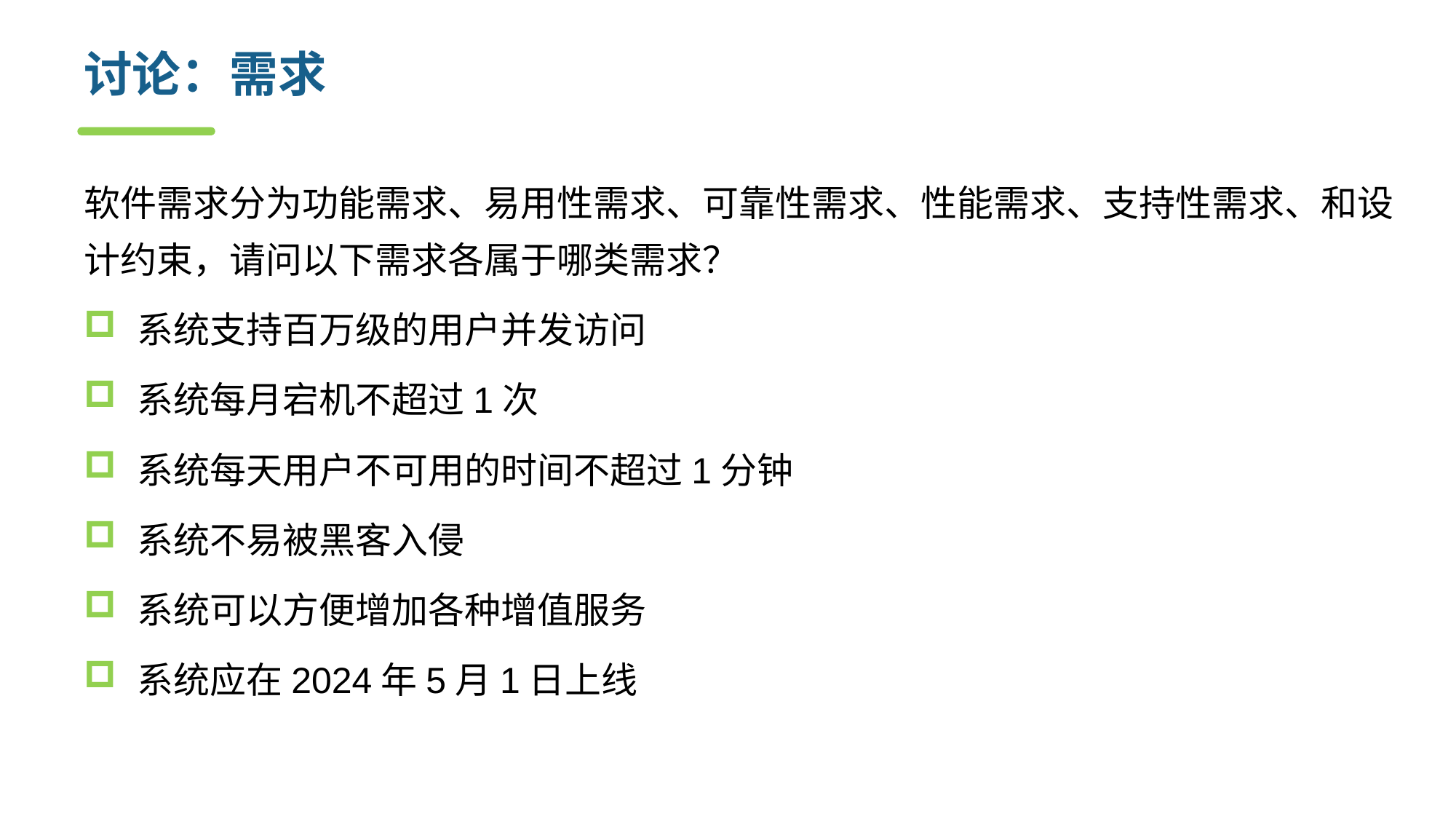

# 讨论：需求
软件需求分为功能需求、易用性需求、可靠性需求、性能需求、支持性需求、和设计约束，请问以下需求各属于哪类需求？
系统支持百万级的用户并发访问
系统每月宕机不超过1次
系统每天用户不可用的时间不超过1分钟
系统不易被黑客入侵
系统可以方便增加各种增值服务
系统应在2024年5月1日上线

17